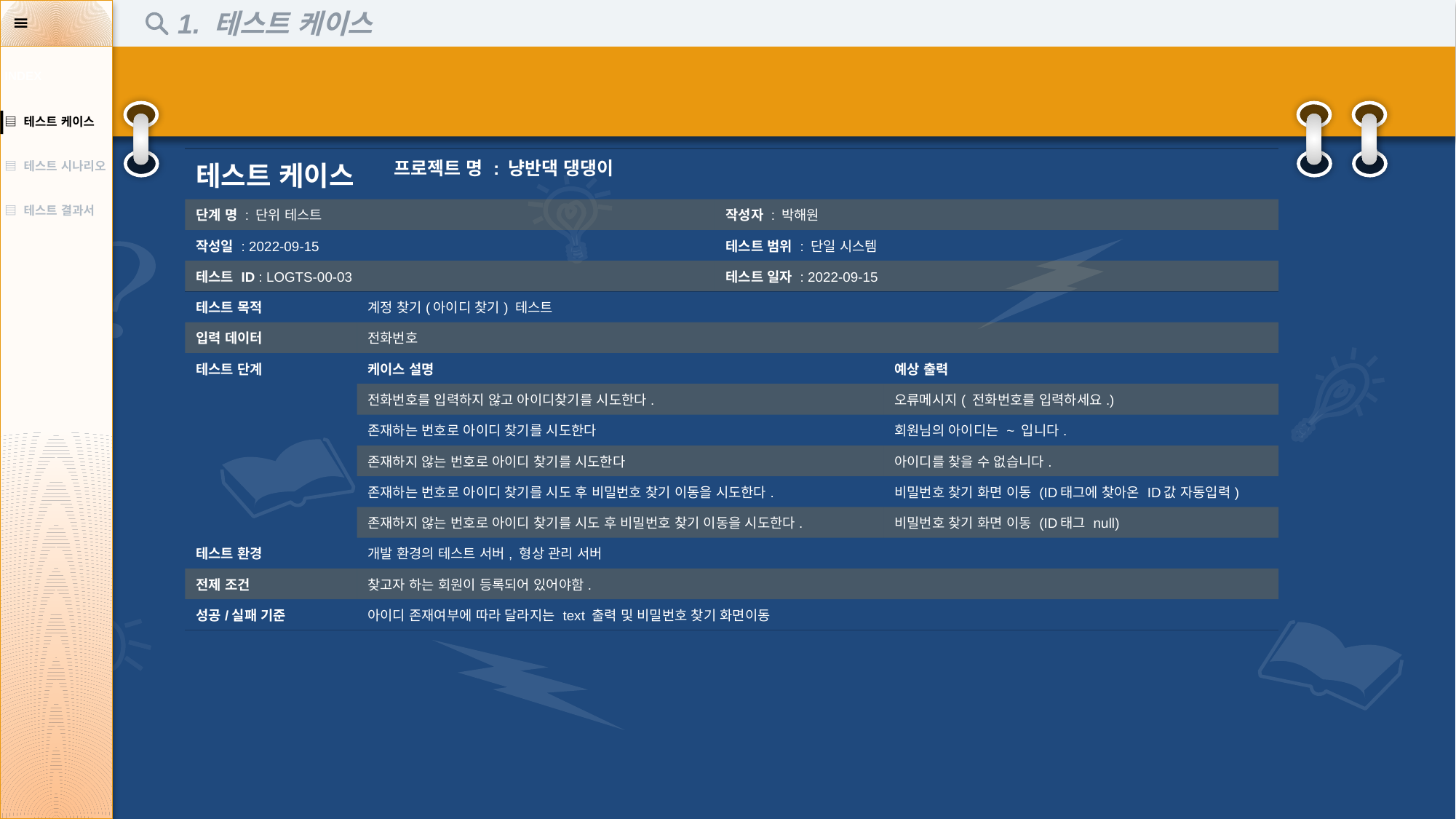

1. 테스트 케이스

| INDEX |
| --- |
| ▤ 테스트 케이스 |
| ▤ 테스트 시나리오 |
| ▤ 테스트 결과서 |

| 테스트 케이스 |  | 프로젝트 명 : 냥반댁 댕댕이 |  |  |
| --- | --- | --- | --- | --- |
| 단계 명 : 단위 테스트 |  |  | 작성자 : 박해원 |  |
| 작성일 : 2022-09-15 |  |  | 테스트 범위 : 단일 시스템 |  |
| 테스트 ID : LOGTS-00-03 |  |  | 테스트 일자 : 2022-09-15 |  |
| 테스트 목적 | 계정 찾기(아이디 찾기) 테스트 |  |  |  |
| 입력 데이터 | 전화번호 |  |  |  |
| 테스트 단계 | 케이스 설명 |  |  | 예상 출력 |
|  | 전화번호를 입력하지 않고 아이디찾기를 시도한다. |  |  | 오류메시지( 전화번호를 입력하세요.) |
|  | 존재하는 번호로 아이디 찾기를 시도한다 |  |  | 회원님의 아이디는 ~ 입니다. |
|  | 존재하지 않는 번호로 아이디 찾기를 시도한다 |  |  | 아이디를 찾을 수 없습니다. |
|  | 존재하는 번호로 아이디 찾기를 시도 후 비밀번호 찾기 이동을 시도한다. |  |  | 비밀번호 찾기 화면 이동 (ID태그에 찾아온 ID값 자동입력) |
|  | 존재하지 않는 번호로 아이디 찾기를 시도 후 비밀번호 찾기 이동을 시도한다. |  |  | 비밀번호 찾기 화면 이동 (ID태그 null) |
| 테스트 환경 | 개발 환경의 테스트 서버, 형상 관리 서버 |  |  |  |
| 전제 조건 | 찾고자 하는 회원이 등록되어 있어야함. |  |  |  |
| 성공/실패 기준 | 아이디 존재여부에 따라 달라지는 text 출력 및 비밀번호 찾기 화면이동 |  |  |  |